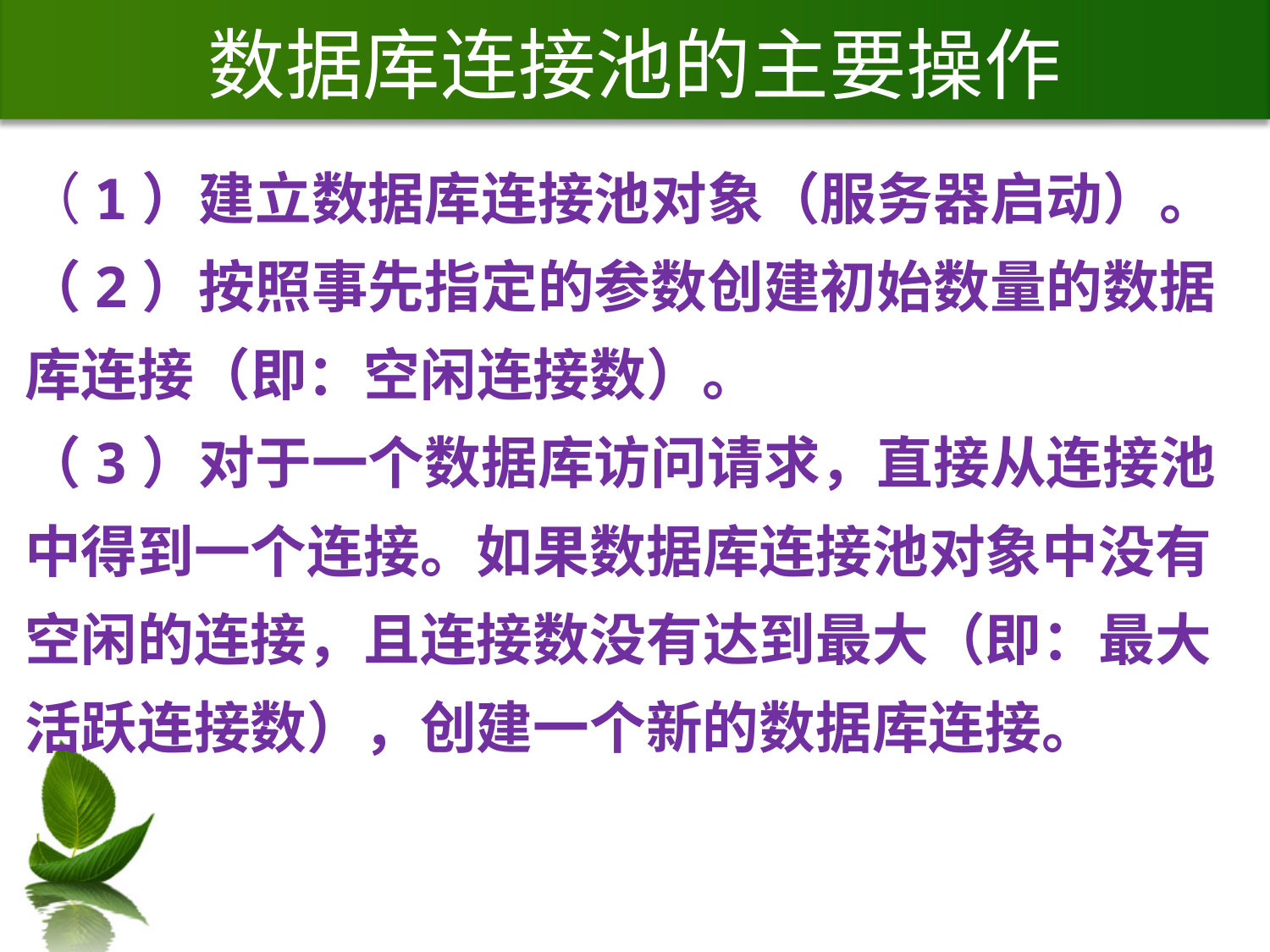

# 数据库连接池的主要操作
（1）建立数据库连接池对象（服务器启动）。
（2）按照事先指定的参数创建初始数量的数据库连接（即：空闲连接数）。
（3）对于一个数据库访问请求，直接从连接池中得到一个连接。如果数据库连接池对象中没有空闲的连接，且连接数没有达到最大（即：最大活跃连接数），创建一个新的数据库连接。